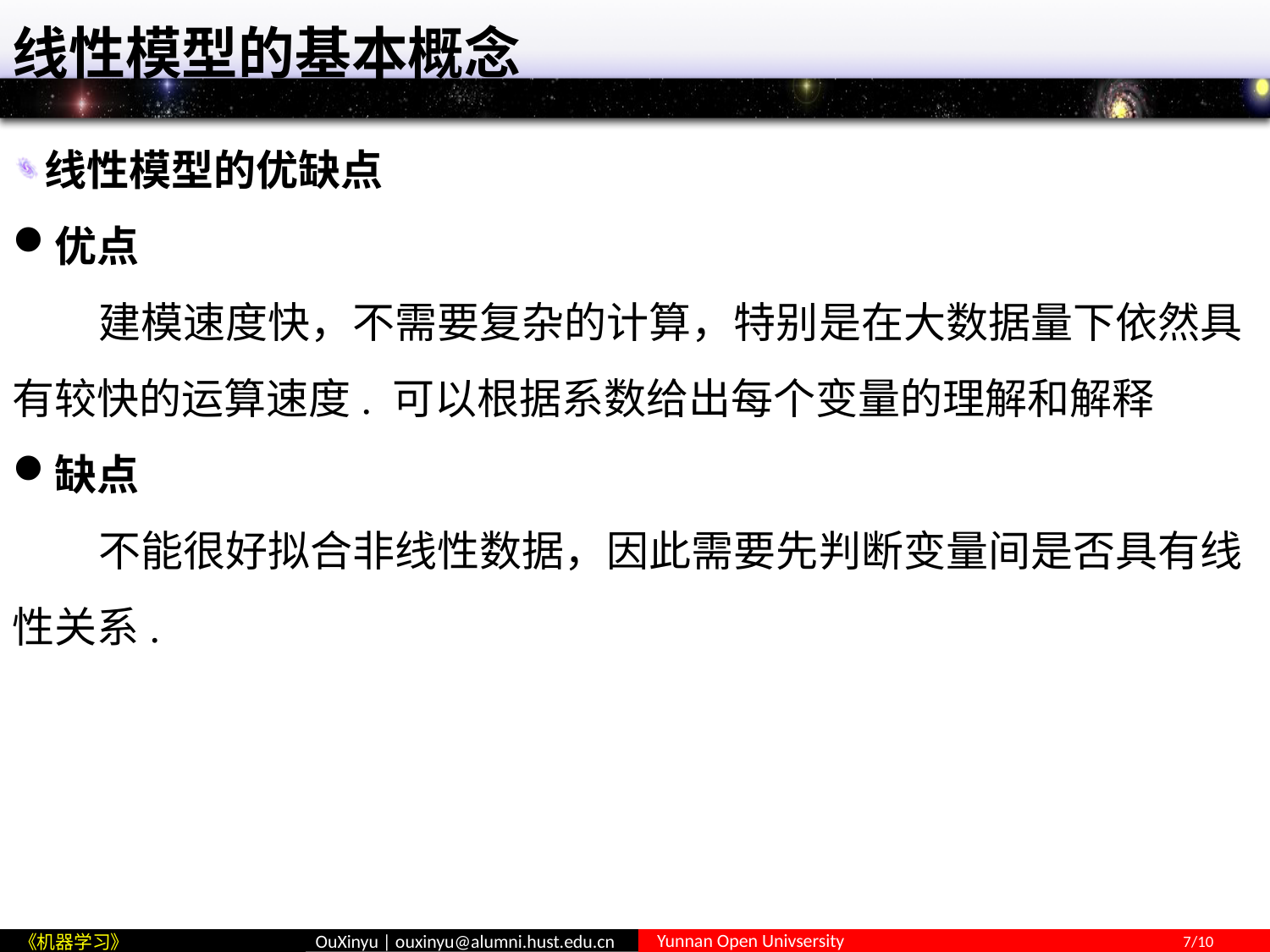

# 线性模型的基本概念
线性模型的优缺点
优点
        建模速度快，不需要复杂的计算，特别是在大数据量下依然具有较快的运算速度. 可以根据系数给出每个变量的理解和解释
缺点
        不能很好拟合非线性数据，因此需要先判断变量间是否具有线性关系.